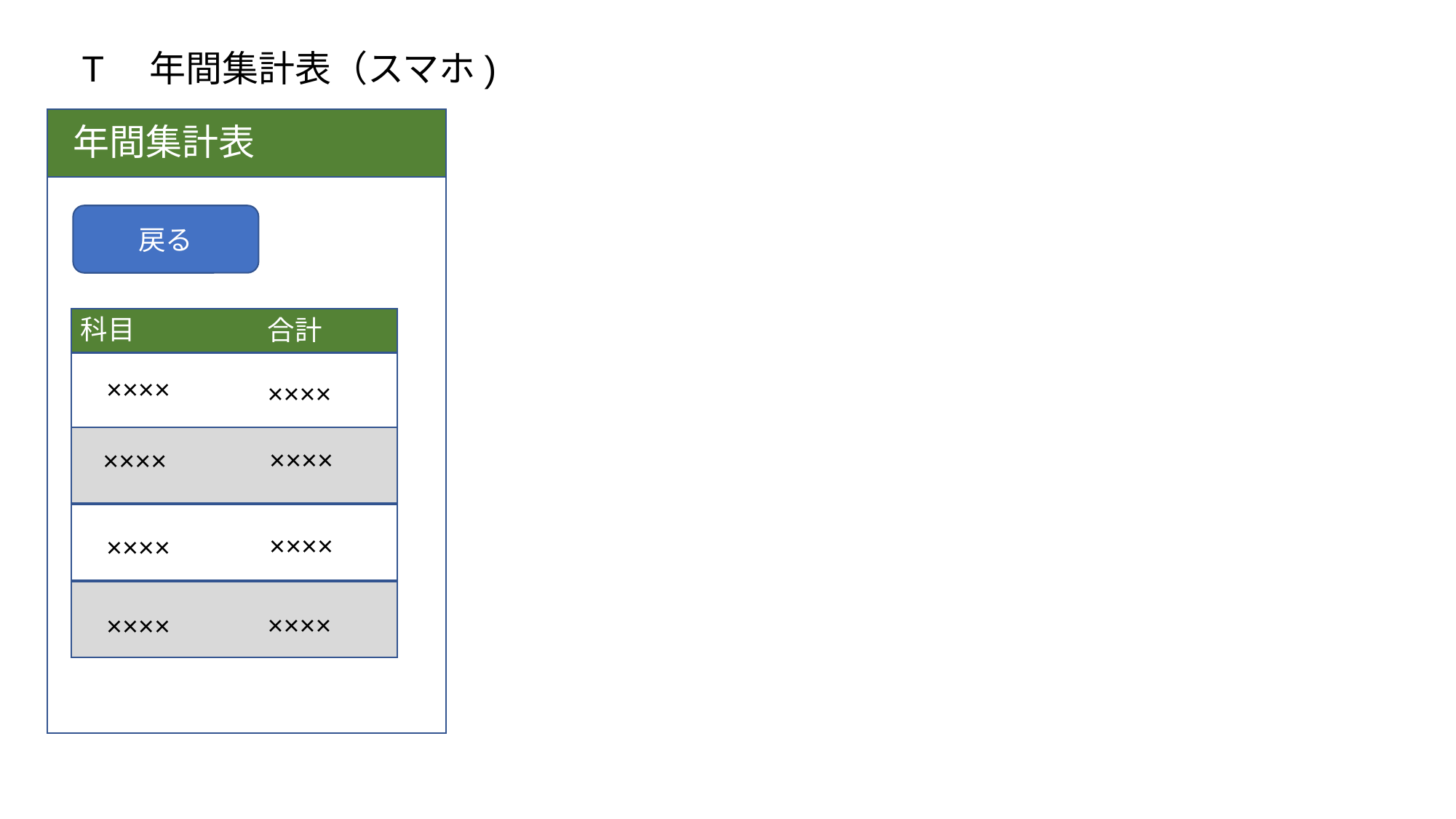

T　年間集計表（スマホ)

年間集計表
戻る
科目
合計

××××
××××

××××
××××

××××
××××

××××
××××